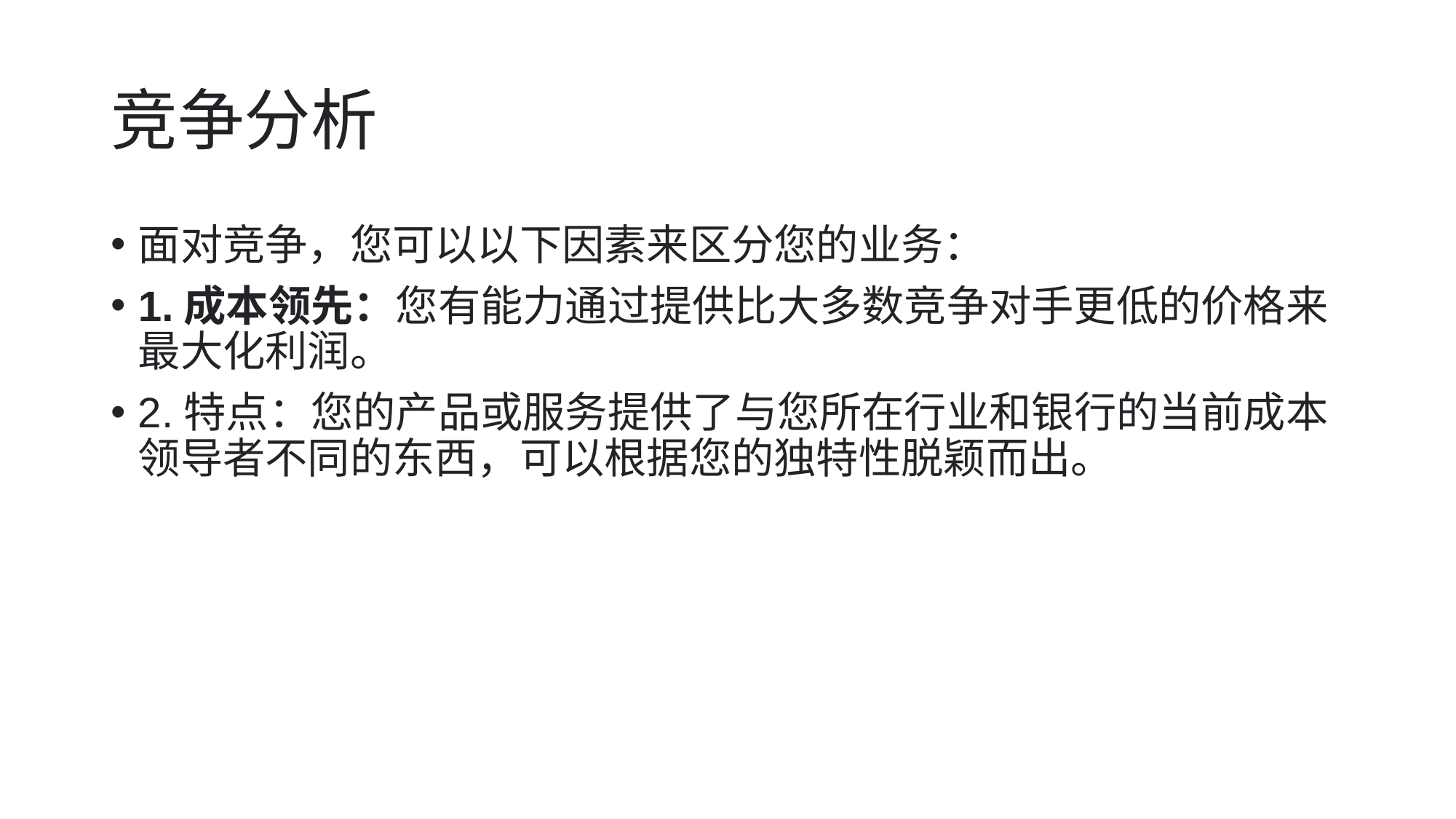

# 竞争分析
面对竞争，您可以以下因素来区分您的业务：
1.成本领先：您有能力通过提供比大多数竞争对手更低的价格来最大化利润。
2.特点：您的产品或服务提供了与您所在行业和银行的当前成本领导者不同的东西，可以根据您的独特性脱颖而出。